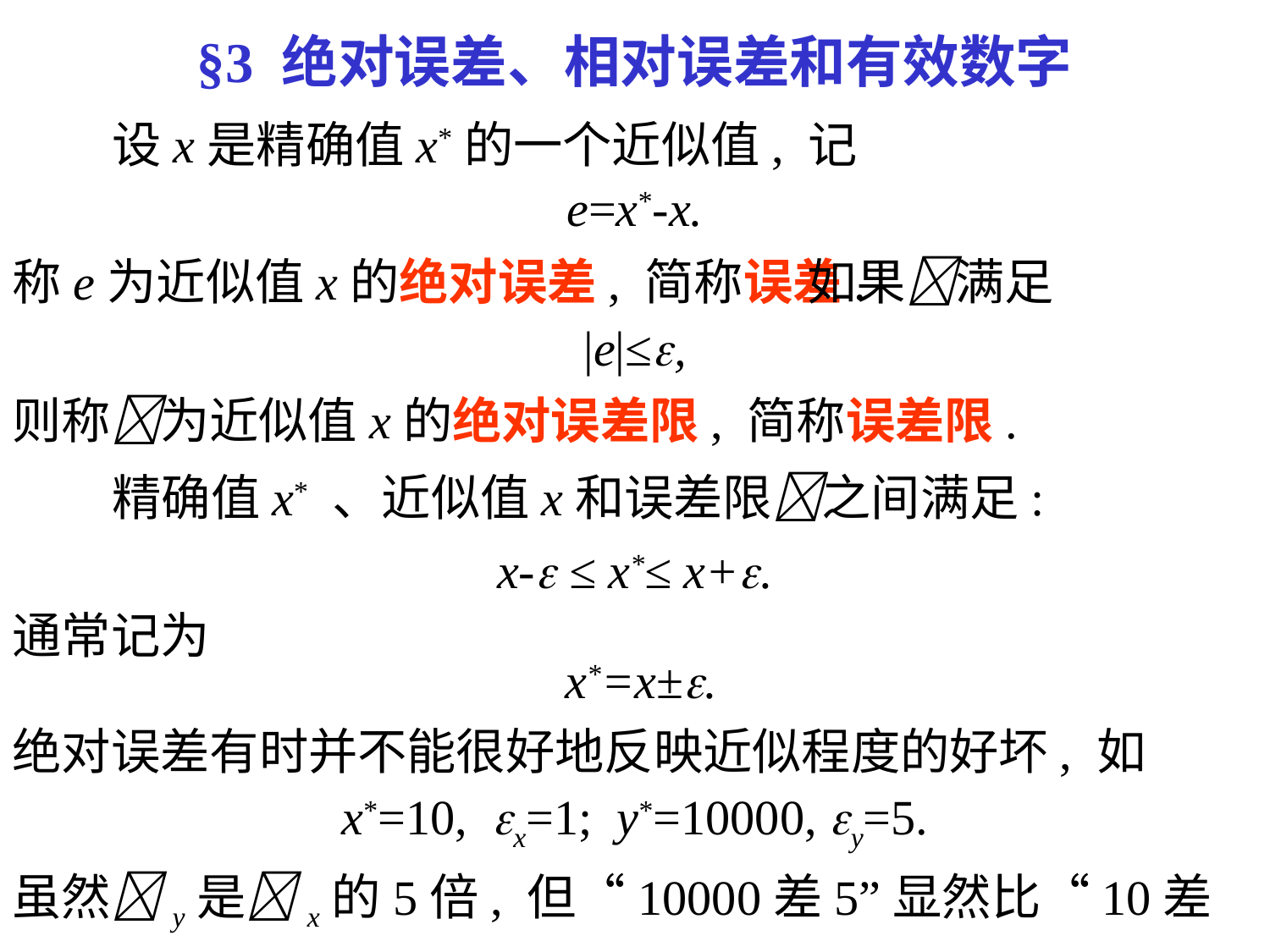

§3 绝对误差、相对误差和有效数字
        设x是精确值x*的一个近似值, 记
e=x*-x.
称e为近似值x的绝对误差, 简称误差.
如果ε满足
|e|≤ε,
则称ε为近似值x的绝对误差限, 简称误差限.
        精确值x* 、近似值x和误差限ε之间满足:
x-ε ≤ x*≤ x+ε.
通常记为
 x*=x±ε.
绝对误差有时并不能很好地反映近似程度的好坏, 如
x*=10,  εx=1;  y*=10000, εy=5.
虽然εy是εx的5倍, 但“10000差5”显然比“10差1”好.